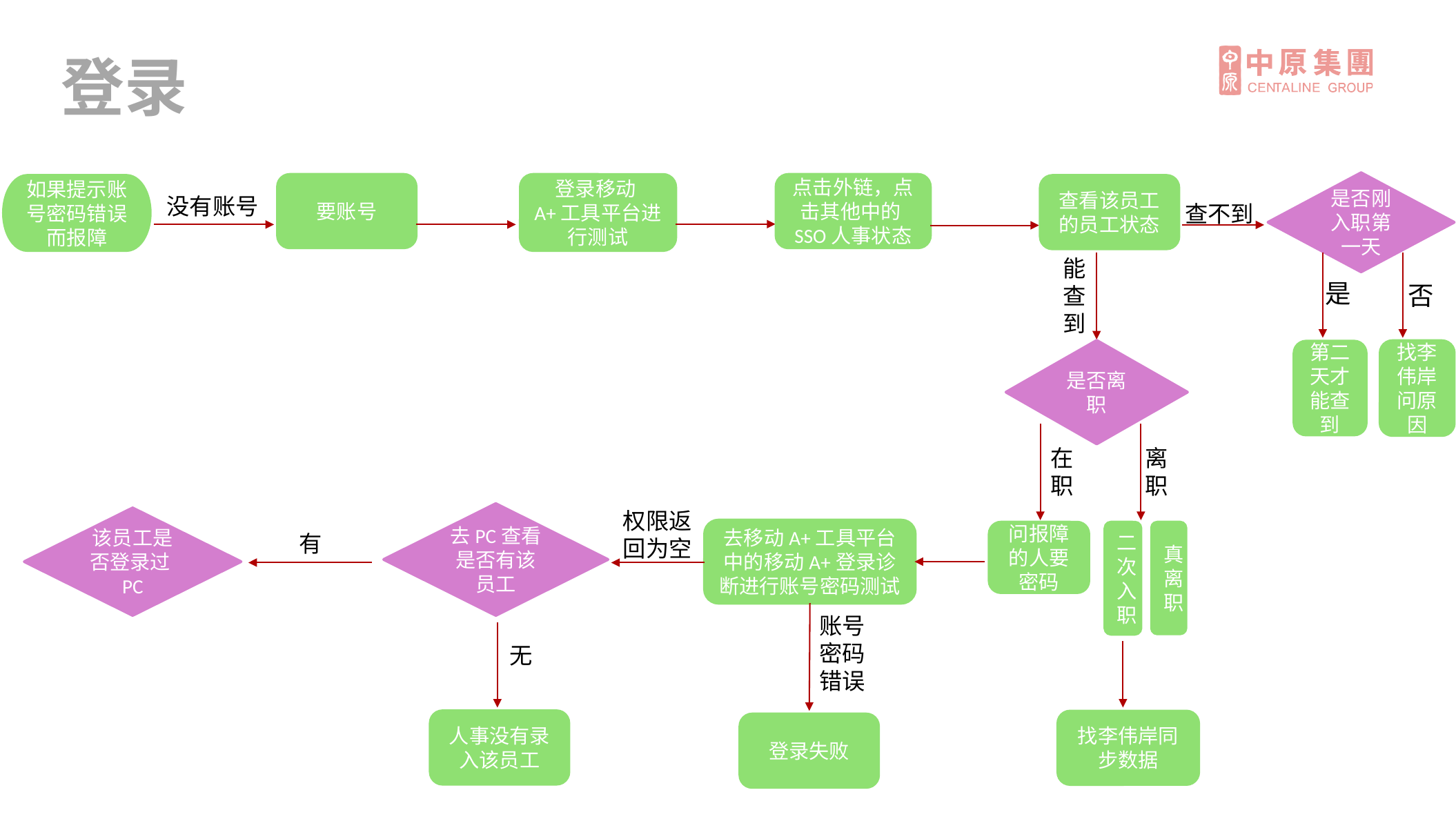

登录

是否刚入职第一天
要账号
登录移动A+工具平台进行测试

点击外链，点击其他中的SSO人事状态

如果提示账号密码错误而报障
查看该员工的员工状态
没有账号
查不到
能查到
是
否
是否离职
找李伟岸问原因
第二天才能查到
在职
离职
权限返回为空
去PC查看是否有该员工
该员工是否登录过PC
去移动A+工具平台中的移动A+登录诊断进行账号密码测试
问报障的人要密码
二次入职
真离职
有
账号密码错误
无
人事没有录入该员工
找李伟岸同步数据
登录失败